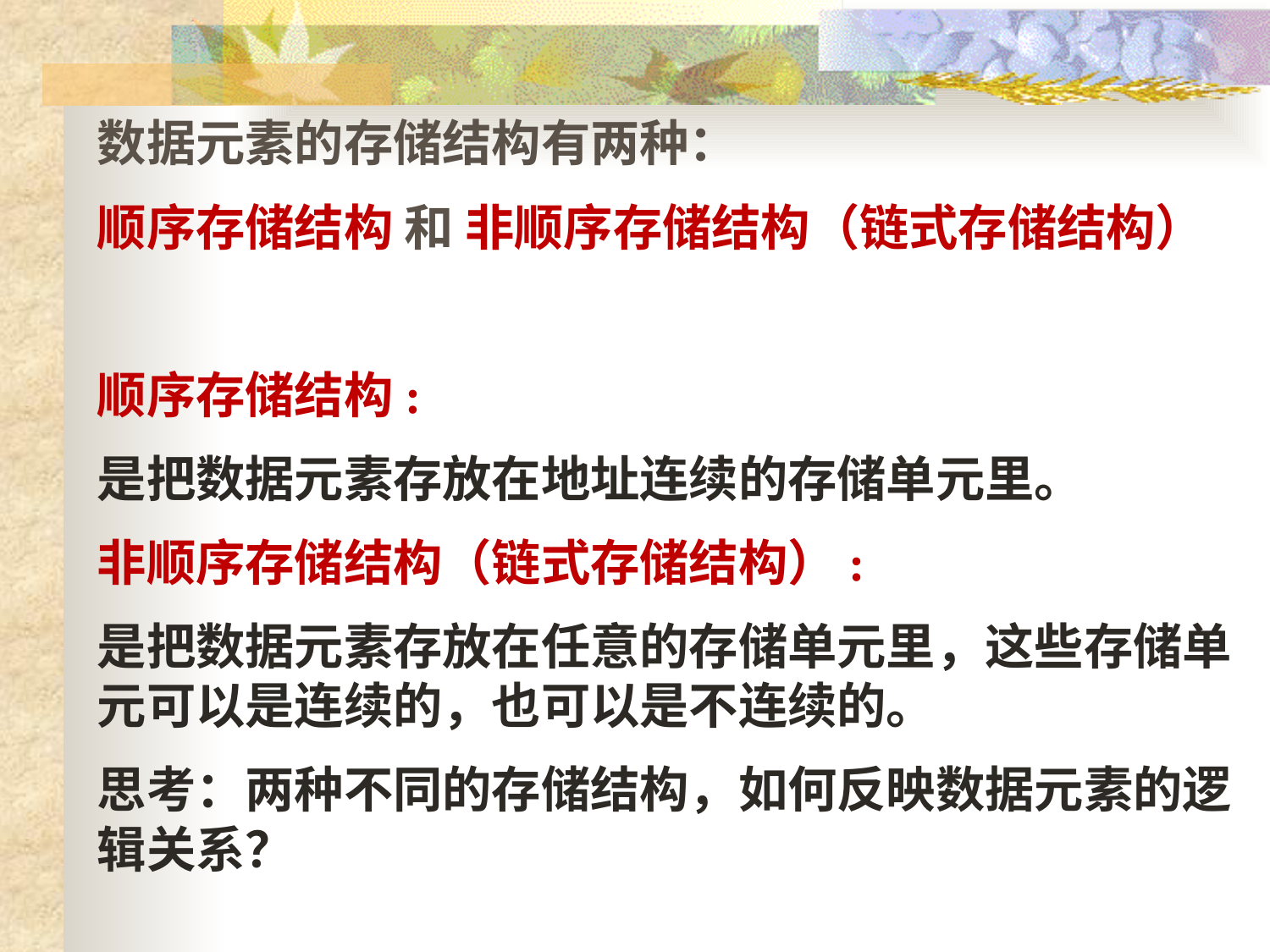

数据元素的存储结构有两种：
顺序存储结构 和 非顺序存储结构（链式存储结构）

顺序存储结构:
是把数据元素存放在地址连续的存储单元里。
非顺序存储结构（链式存储结构）:
是把数据元素存放在任意的存储单元里，这些存储单元可以是连续的，也可以是不连续的。
思考：两种不同的存储结构，如何反映数据元素的逻辑关系？